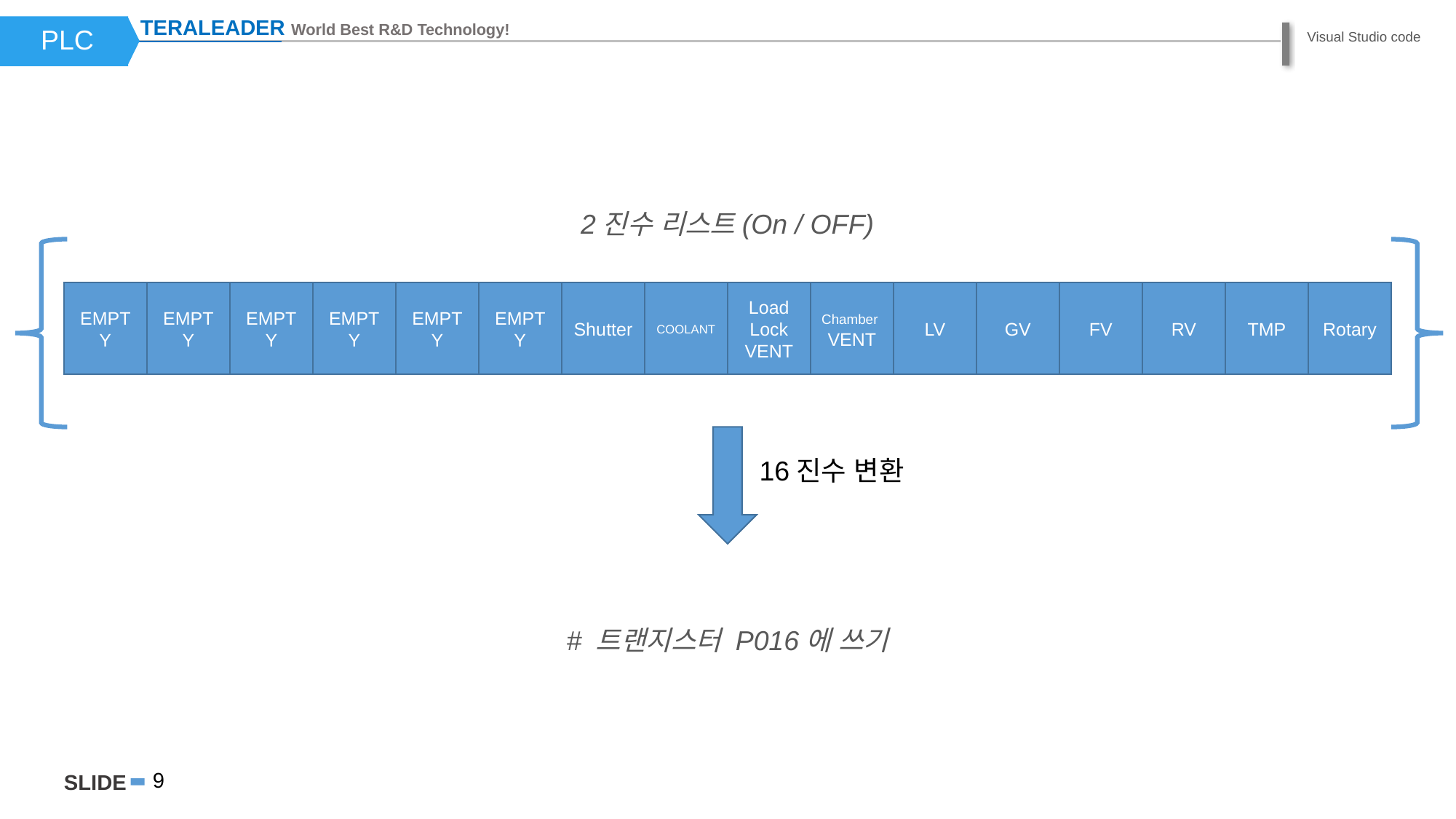

PLC
Visual Studio code
2진수 리스트(On / OFF)

Rotary
TMP
Chamber
VENT
RV
Load
Lock VENT
FV
COOLANT
GV
Shutter
LV
EMPTY
EMPTY
EMPTY
EMPTY
EMPTY
EMPTY

16진수 변환
# 트랜지스터 P016에 쓰기